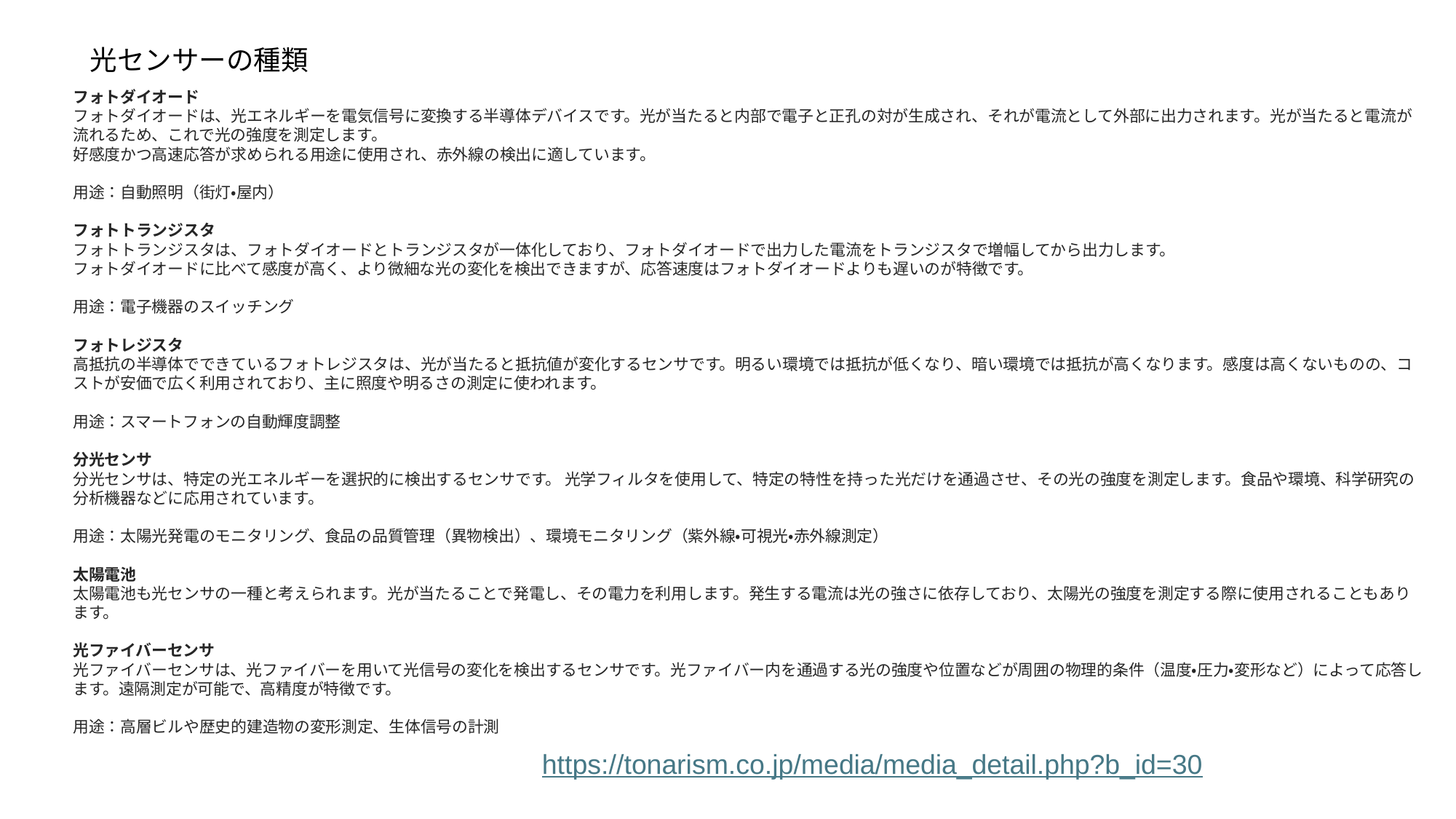

光センサーの種類
フォトダイオード
フォトダイオードは、光エネルギーを電気信号に変換する半導体デバイスです。光が当たると内部で電子と正孔の対が生成され、それが電流として外部に出力されます。光が当たると電流が流れるため、これで光の強度を測定します。
好感度かつ高速応答が求められる用途に使用され、赤外線の検出に適しています。

用途：自動照明（街灯・屋内）

フォトトランジスタ
フォトトランジスタは、フォトダイオードとトランジスタが一体化しており、フォトダイオードで出力した電流をトランジスタで増幅してから出力します。
フォトダイオードに比べて感度が高く、より微細な光の変化を検出できますが、応答速度はフォトダイオードよりも遅いのが特徴です。

用途：電子機器のスイッチング

フォトレジスタ
高抵抗の半導体でできているフォトレジスタは、光が当たると抵抗値が変化するセンサです。明るい環境では抵抗が低くなり、暗い環境では抵抗が高くなります。感度は高くないものの、コストが安価で広く利用されており、主に照度や明るさの測定に使われます。

用途：スマートフォンの自動輝度調整

分光センサ
分光センサは、特定の光エネルギーを選択的に検出するセンサです。 光学フィルタを使用して、特定の特性を持った光だけを通過させ、その光の強度を測定します。食品や環境、科学研究の分析機器などに応用されています。

用途：太陽光発電のモニタリング、食品の品質管理（異物検出）、環境モニタリング（紫外線・可視光・赤外線測定）

太陽電池
太陽電池も光センサの一種と考えられます。光が当たることで発電し、その電力を利用します。発生する電流は光の強さに依存しており、太陽光の強度を測定する際に使用されることもあります。

光ファイバーセンサ
光ファイバーセンサは、光ファイバーを用いて光信号の変化を検出するセンサです。光ファイバー内を通過する光の強度や位置などが周囲の物理的条件（温度・圧力・変形など）によって応答します。遠隔測定が可能で、高精度が特徴です。

用途：高層ビルや歴史的建造物の変形測定、生体信号の計測
https://tonarism.co.jp/media/media_detail.php?b_id=30